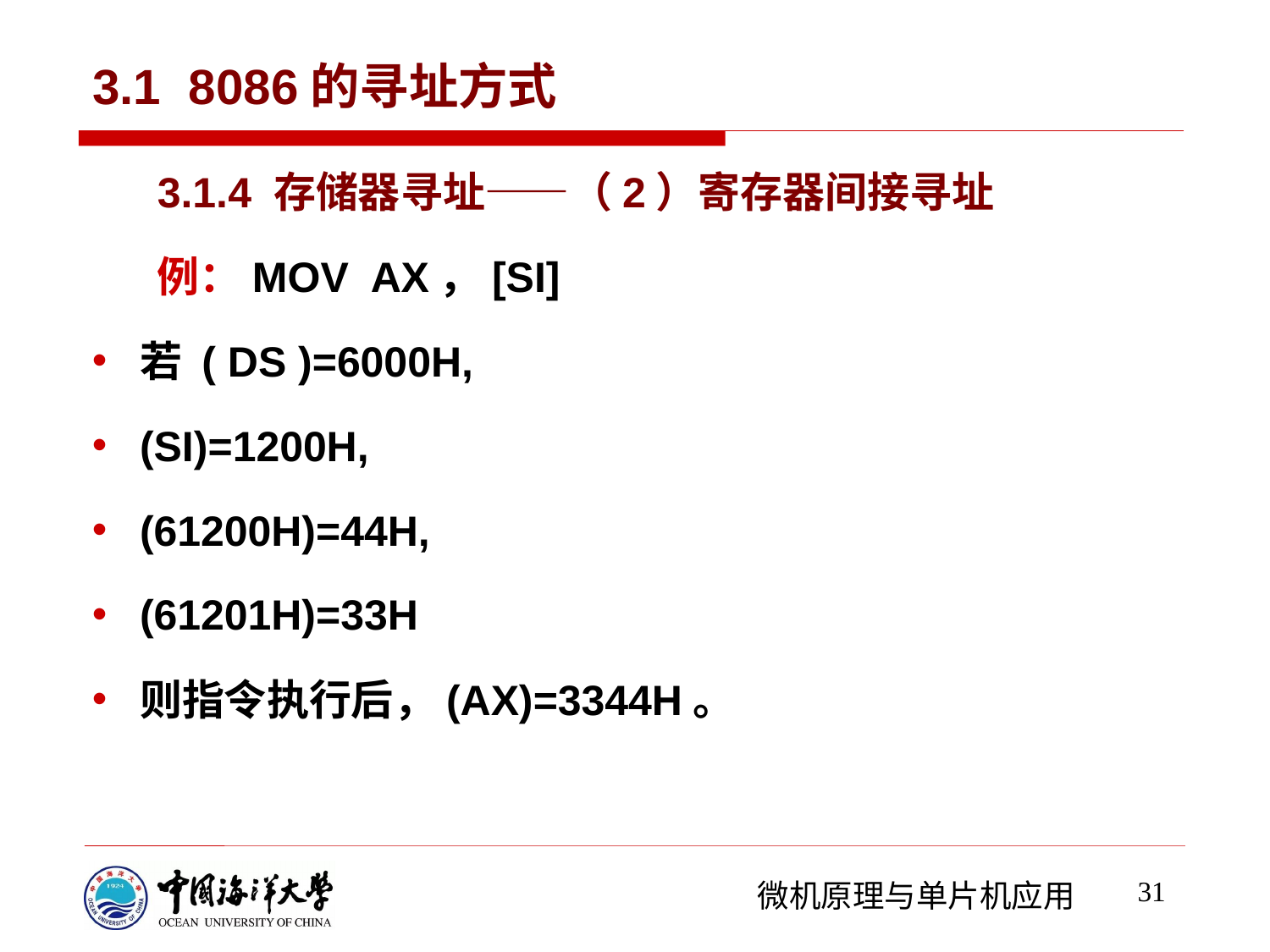

# 3.1  8086的寻址方式
3.1.4 存储器寻址——（2）寄存器间接寻址
例：MOV  AX，[SI]
若 ( DS )=6000H,
(SI)=1200H,
(61200H)=44H,
(61201H)=33H
则指令执行后，(AX)=3344H。

31